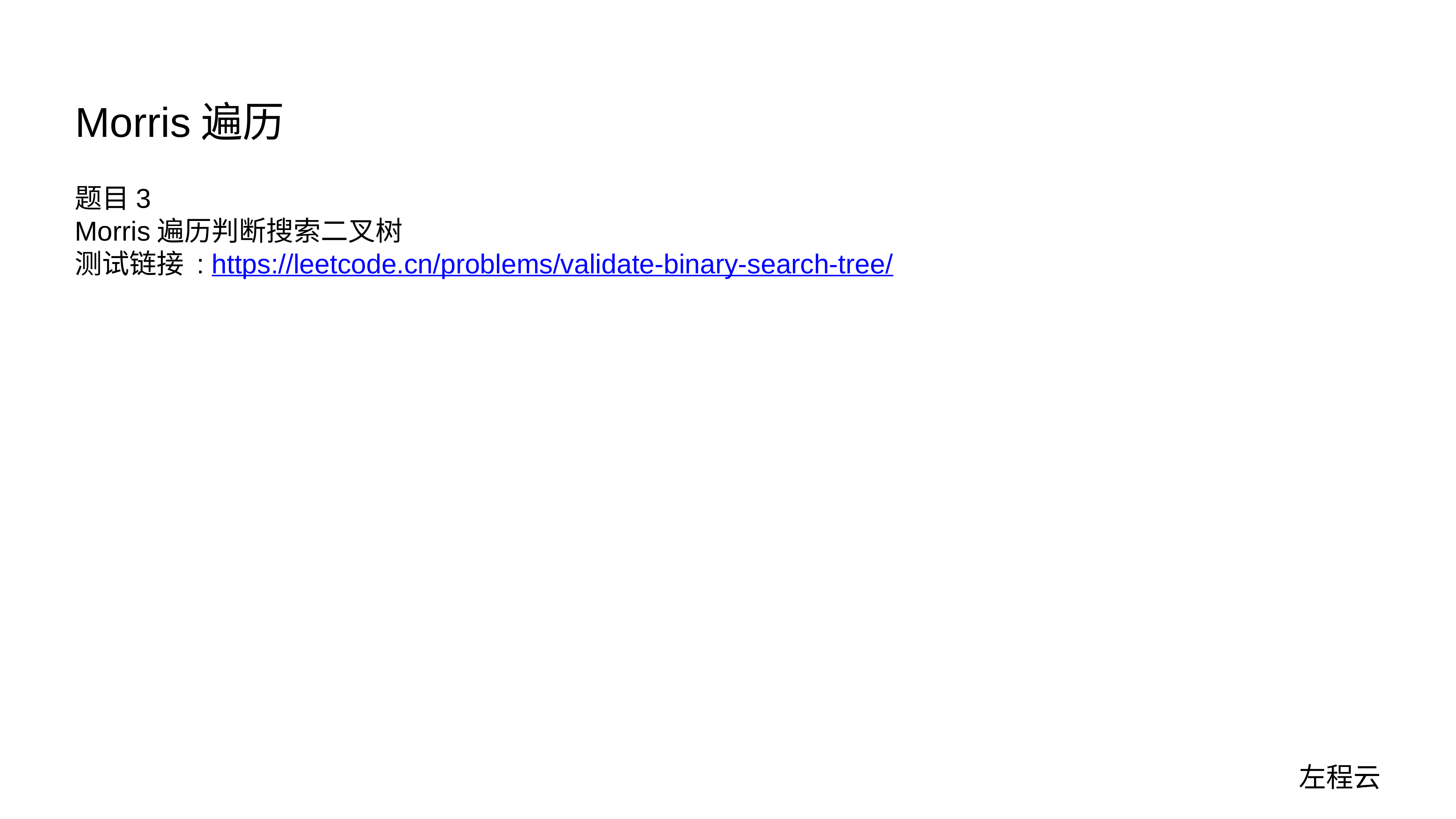

# Morris遍历
题目3
Morris遍历判断搜索二叉树
测试链接 : https://leetcode.cn/problems/validate-binary-search-tree/
左程云